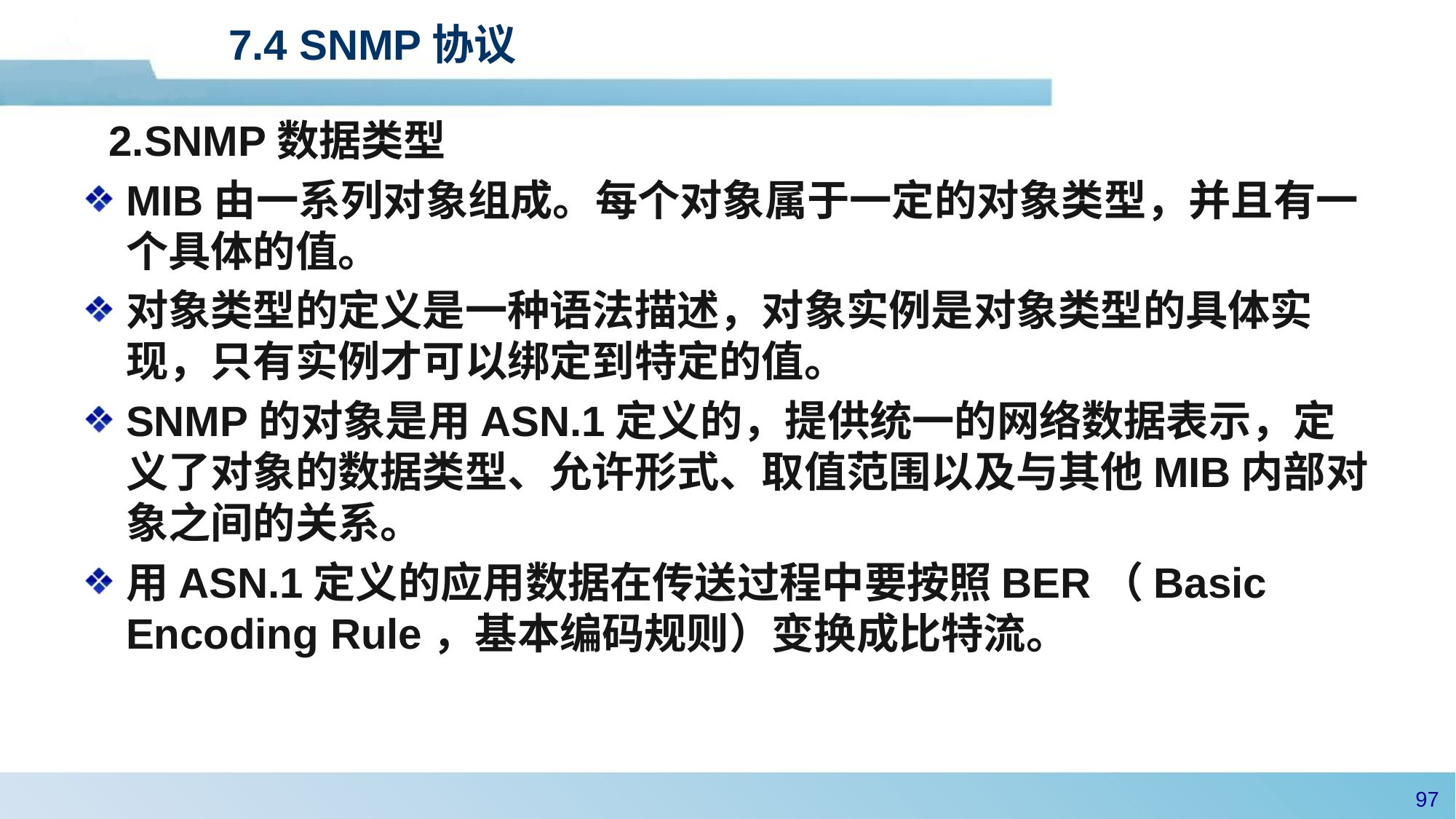

# 7.4 SNMP协议
  2.SNMP数据类型
MIB由一系列对象组成。每个对象属于一定的对象类型，并且有一个具体的值。
对象类型的定义是一种语法描述，对象实例是对象类型的具体实现，只有实例才可以绑定到特定的值。
SNMP的对象是用ASN.1定义的，提供统一的网络数据表示，定义了对象的数据类型、允许形式、取值范围以及与其他MIB内部对象之间的关系。
用ASN.1定义的应用数据在传送过程中要按照BER（Basic Encoding Rule，基本编码规则）变换成比特流。
97